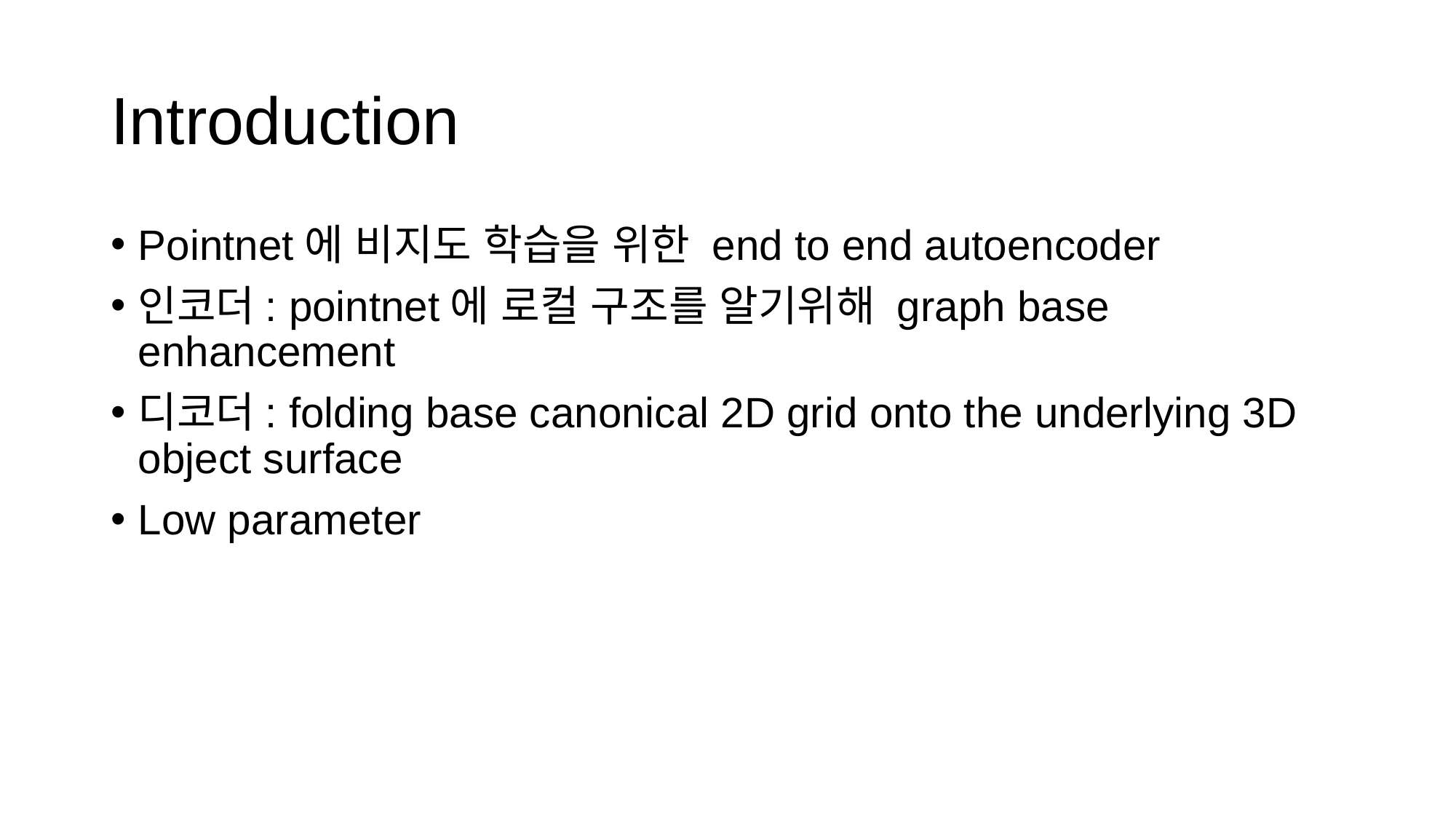

# Introduction
Pointnet에 비지도 학습을 위한 end to end autoencoder
인코더: pointnet에 로컬 구조를 알기위해 graph base enhancement
디코더: folding base canonical 2D grid onto the underlying 3D object surface
Low parameter